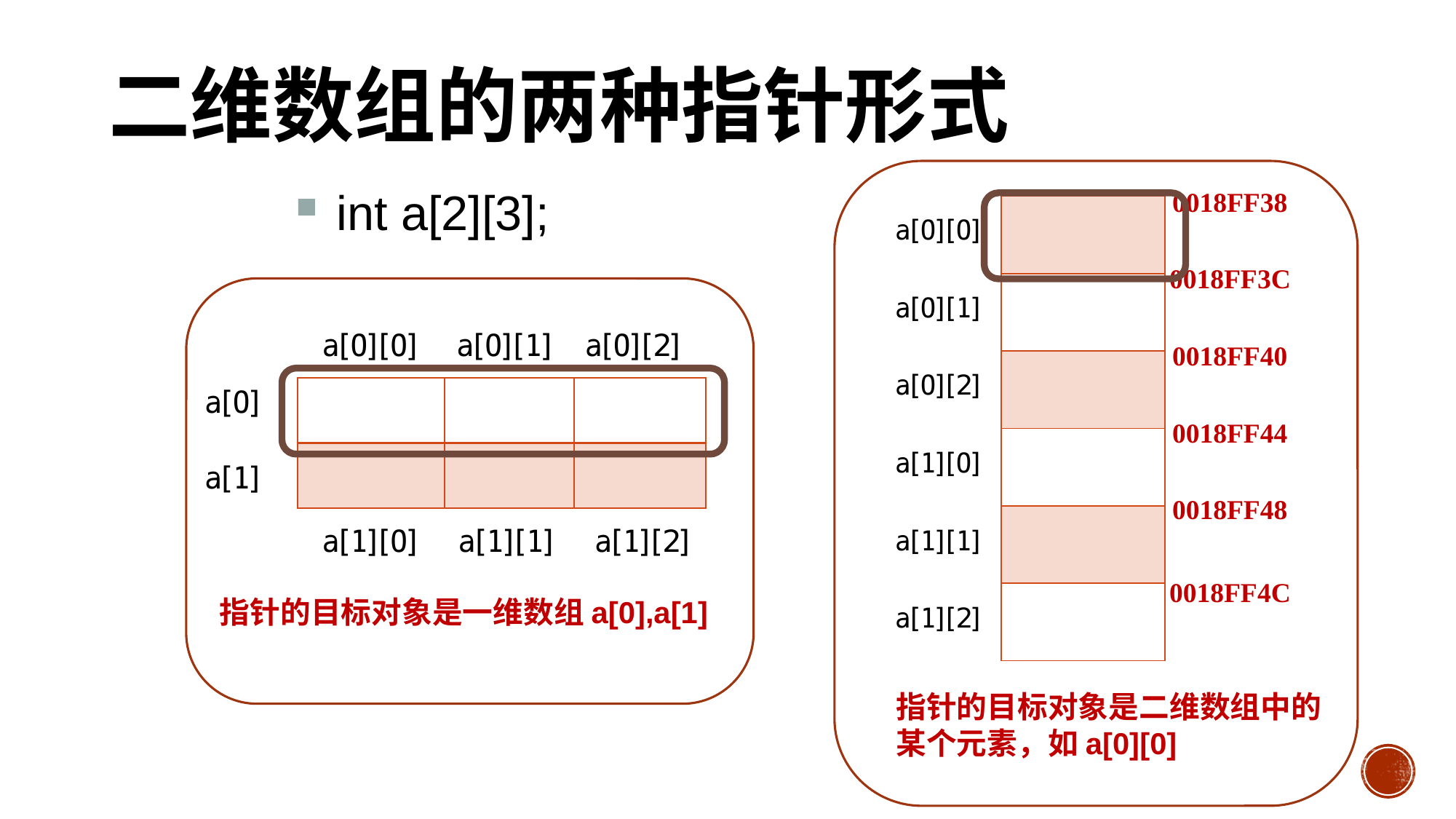

# 二维数组的两种指针形式

int a[2][3];
0018FF38
a[0][0]
0018FF3C
a[0][1]
0018FF40
a[0][2]
0018FF44
a[1][0]
0018FF48
a[1][1]
0018FF4C
a[1][2]

|  |
| --- |
|  |
|  |
|  |
|  |
|  |

a[0][0]
a[0][1]
a[0][2]
a[0]
a[1]
a[1][0]
a[1][1]
a[1][2]

|  |  |  |
| --- | --- | --- |
|  |  |  |
指针的目标对象是一维数组a[0],a[1]
指针的目标对象是二维数组中的某个元素，如a[0][0]